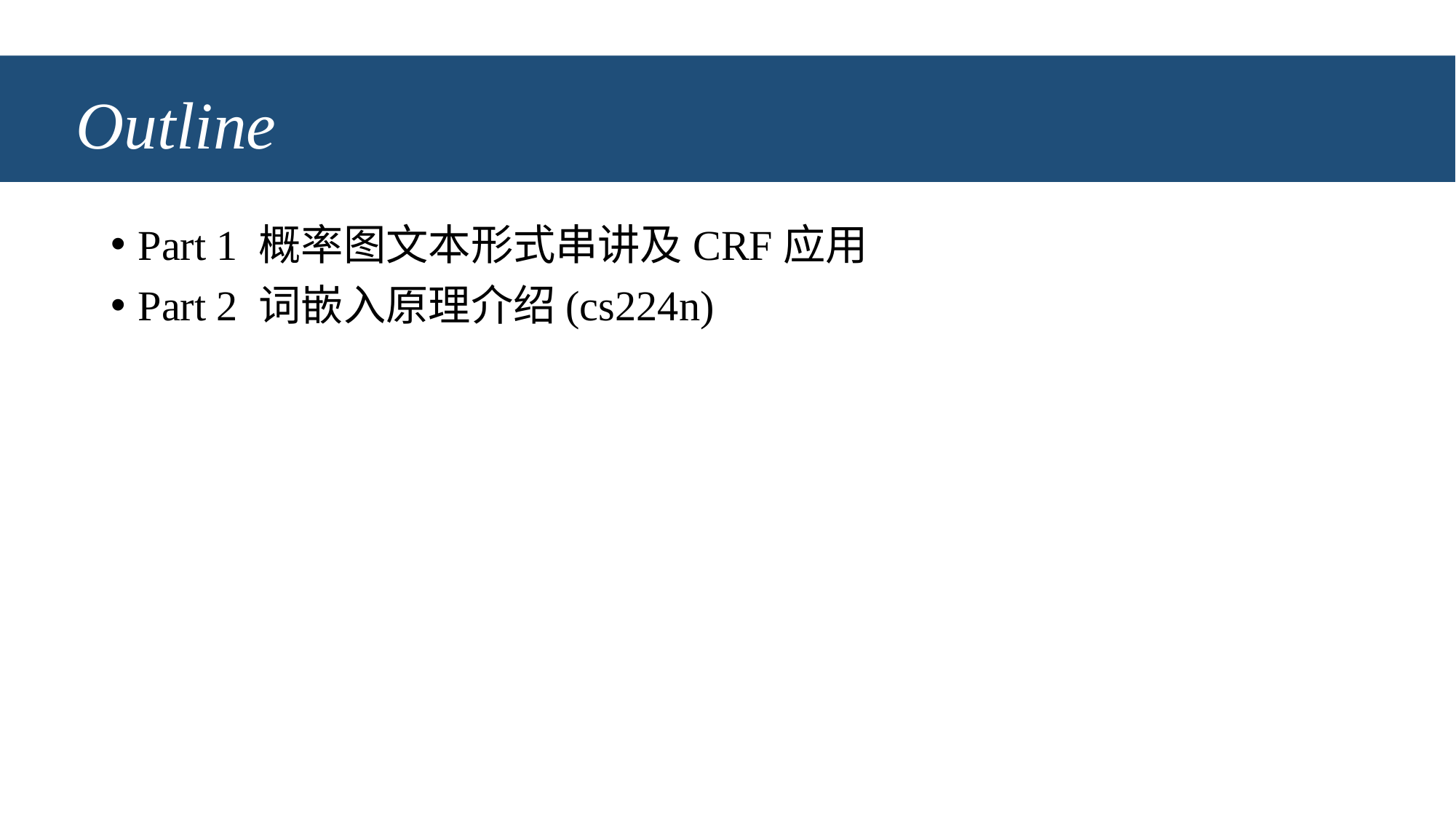

# Outline

Part 1 概率图文本形式串讲及CRF应用
Part 2 词嵌入原理介绍(cs224n)